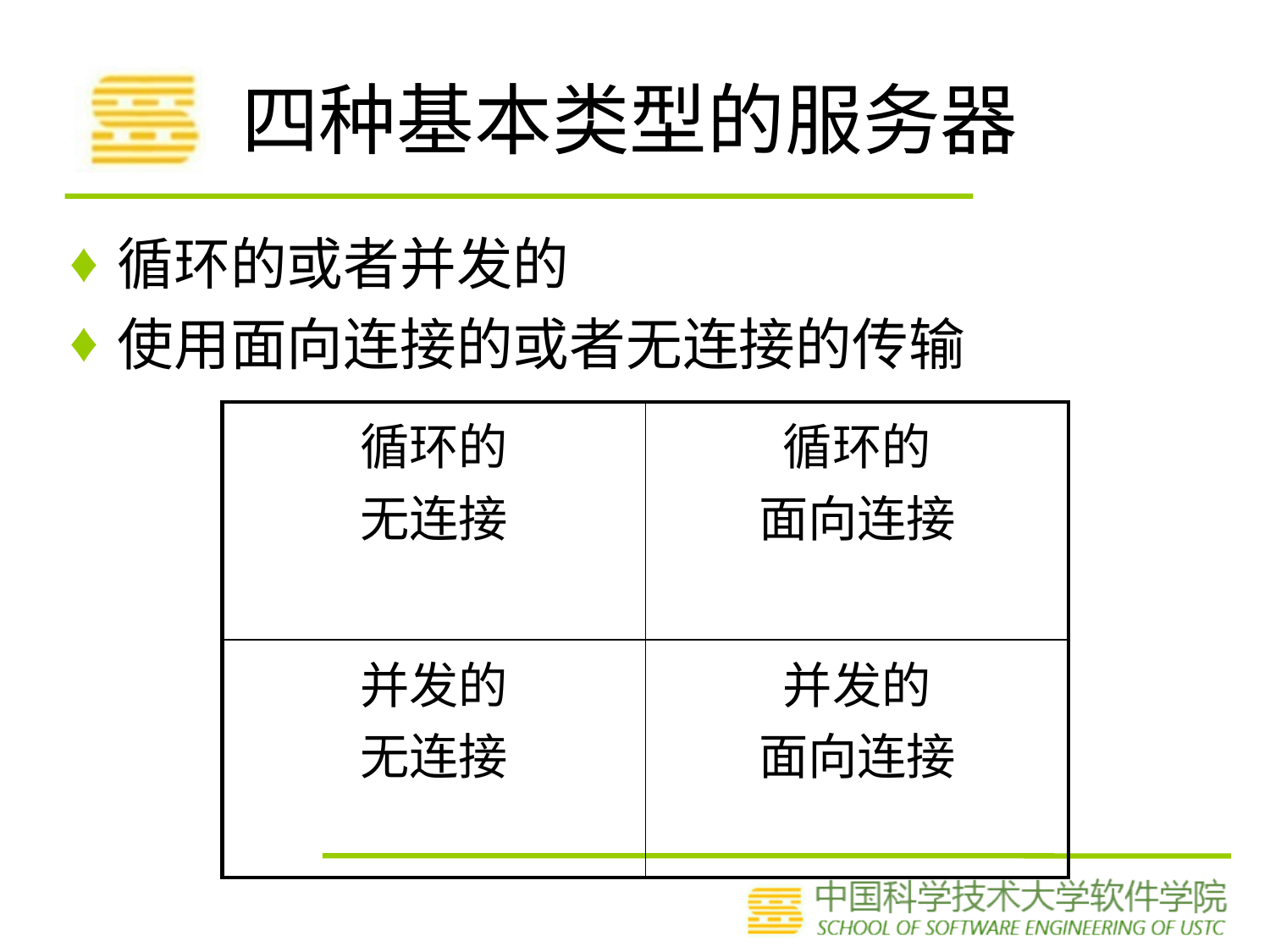

# 四种基本类型的服务器
循环的或者并发的
使用面向连接的或者无连接的传输
| 循环的 无连接 | 循环的 面向连接 |
| --- | --- |
| 并发的 无连接 | 并发的 面向连接 |